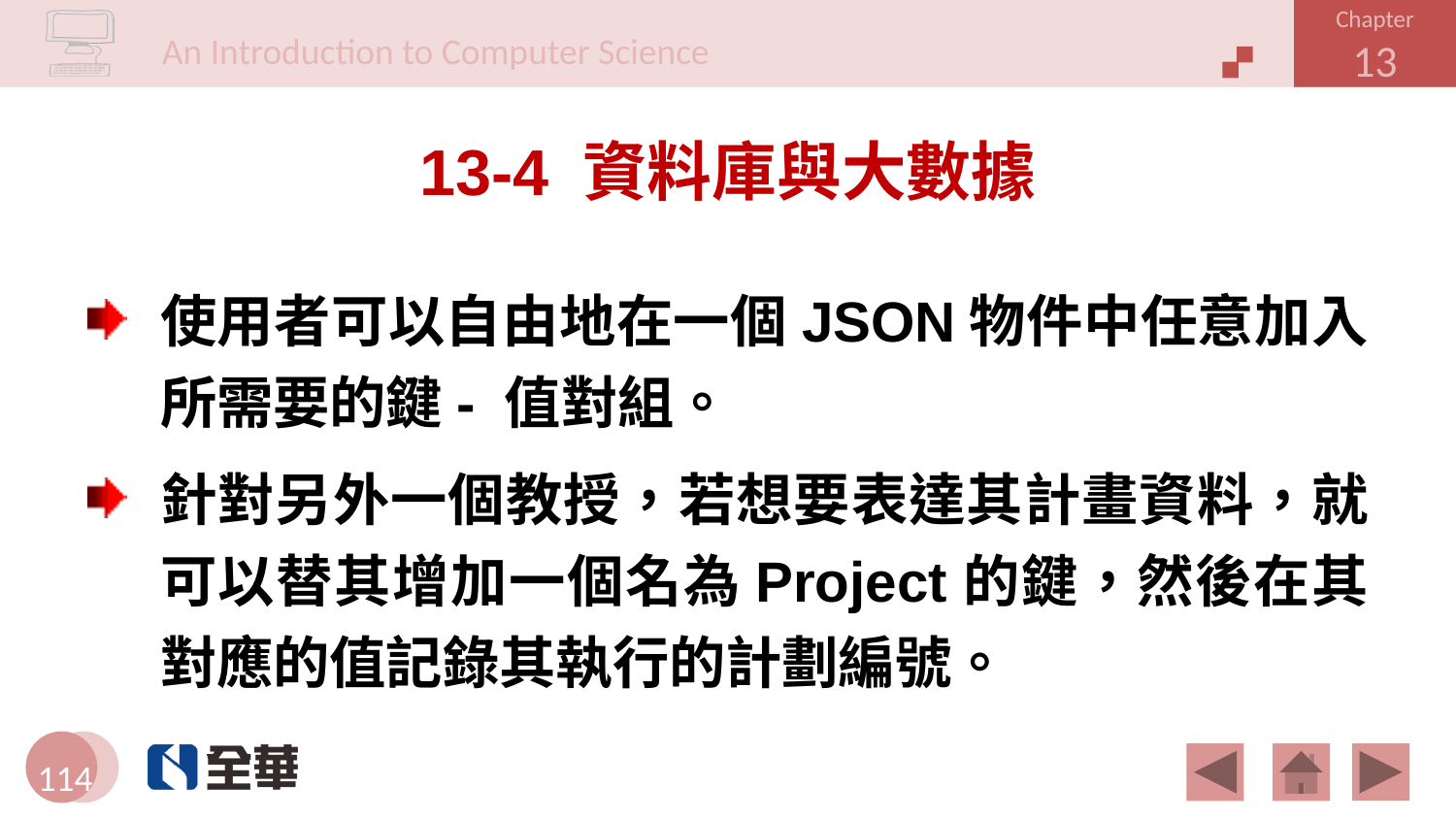

# 13-4 資料庫與大數據
使用者可以自由地在一個JSON物件中任意加入所需要的鍵- 值對組。
針對另外一個教授，若想要表達其計畫資料，就可以替其增加一個名為Project的鍵，然後在其對應的值記錄其執行的計劃編號。